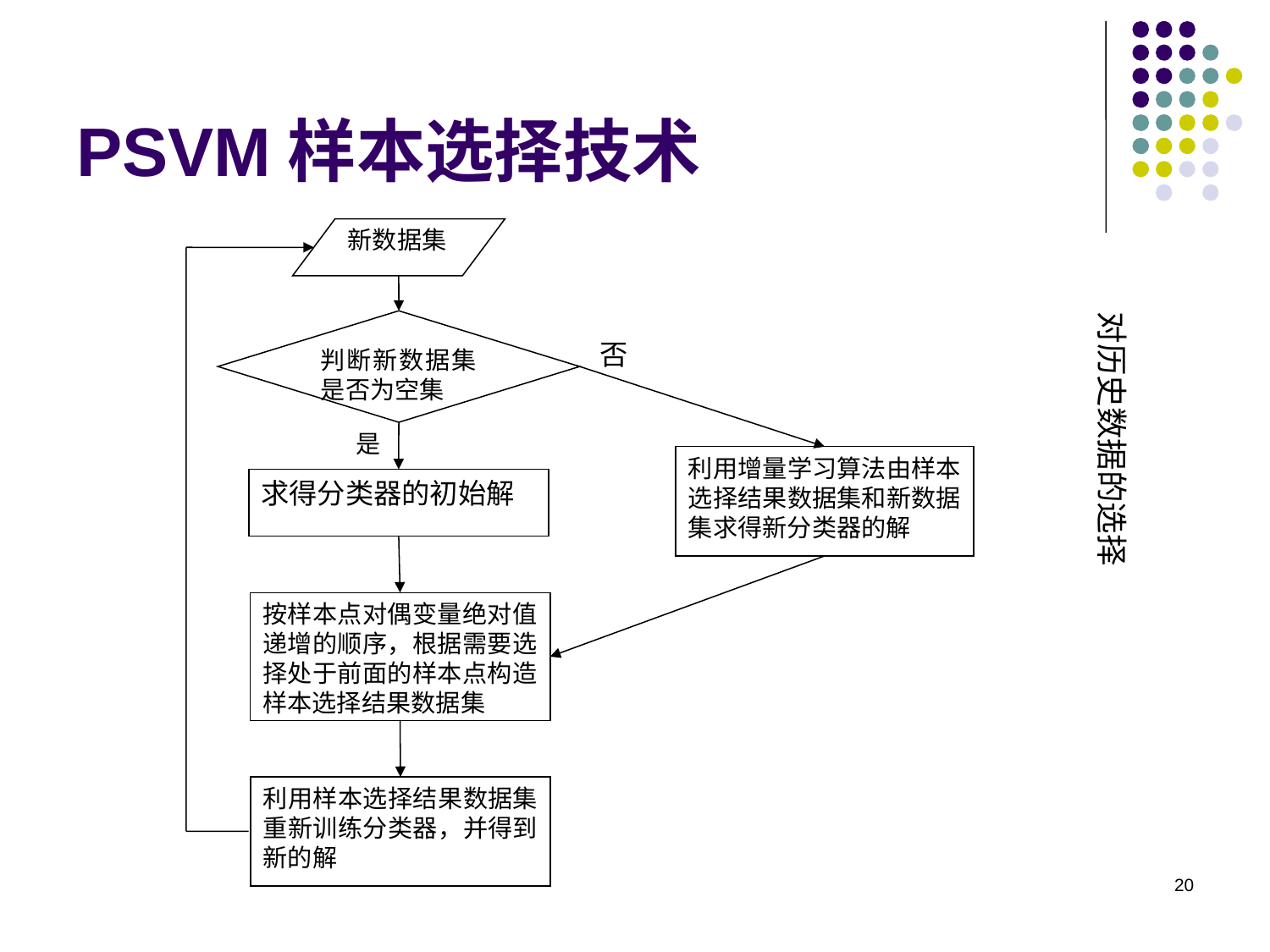

# PSVM样本选择技术

新数据集

判断新数据集是否为空集
否
是
利用增量学习算法由样本选择结果数据集和新数据集求得新分类器的解
求得分类器的初始解
按样本点对偶变量绝对值递增的顺序，根据需要选择处于前面的样本点构造样本选择结果数据集
利用样本选择结果数据集重新训练分类器，并得到新的解

对历史数据的选择
20